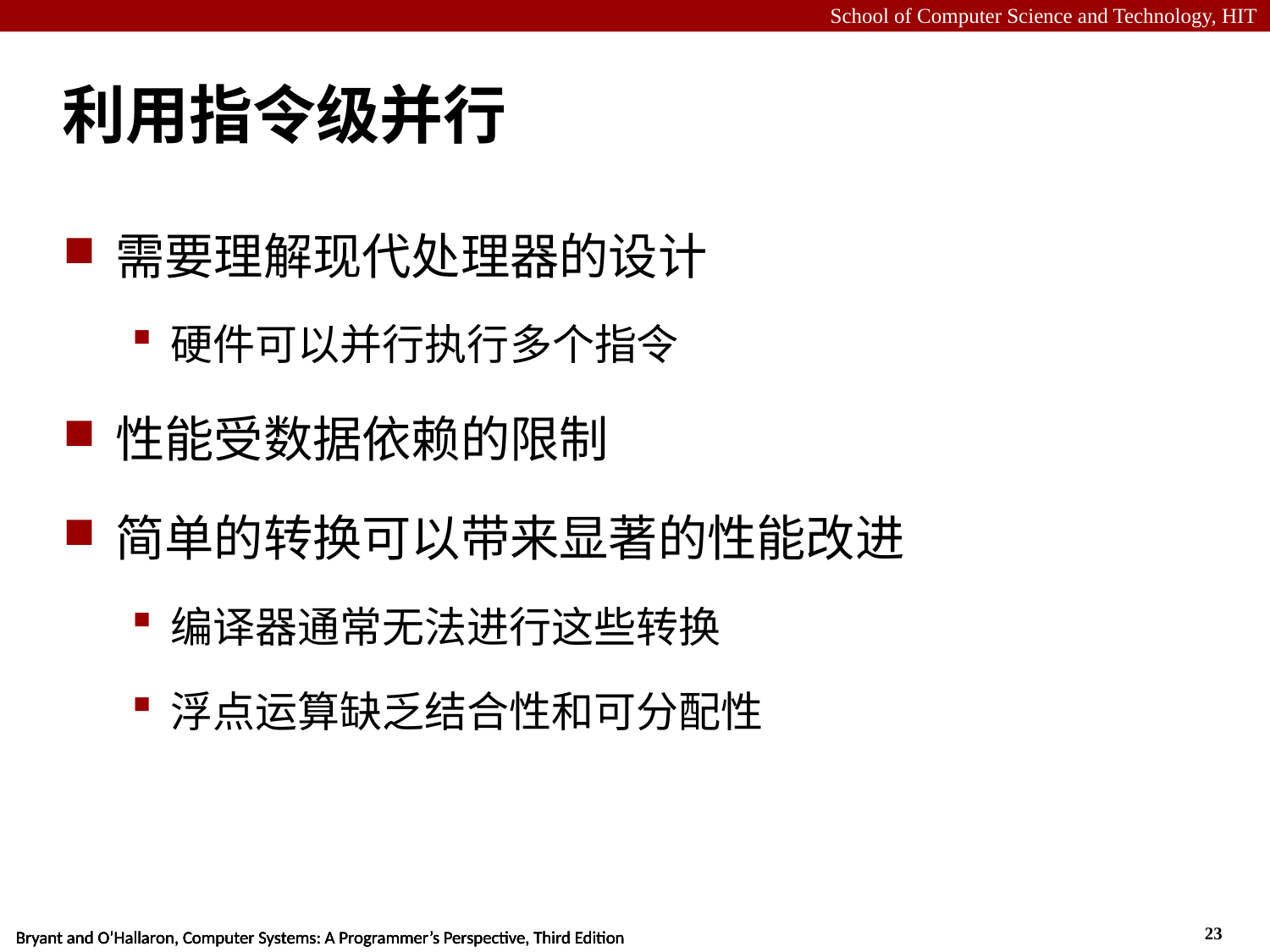

# 利用指令级并行
需要理解现代处理器的设计
硬件可以并行执行多个指令
性能受数据依赖的限制
简单的转换可以带来显著的性能改进
编译器通常无法进行这些转换
浮点运算缺乏结合性和可分配性